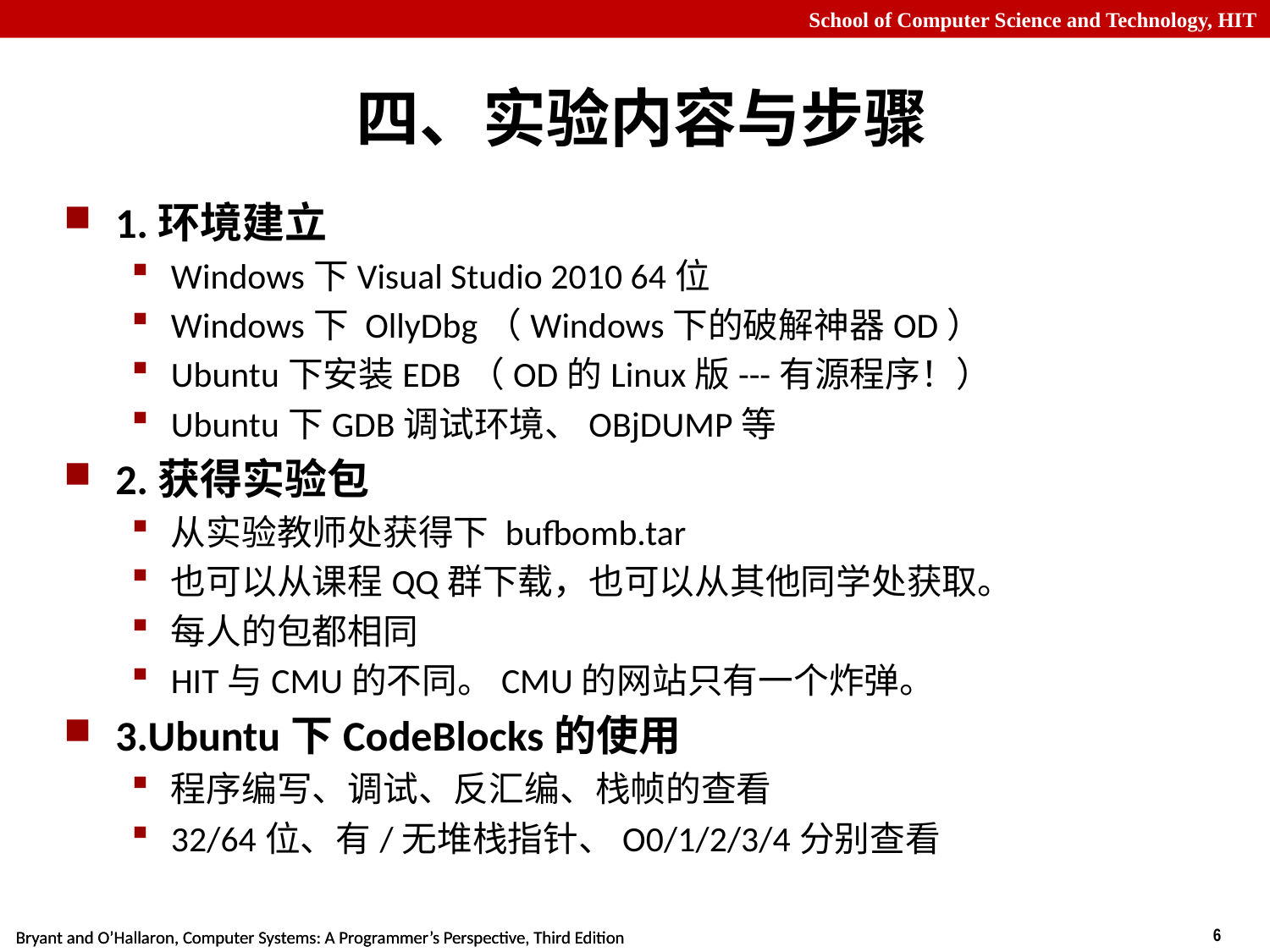

# 四、实验内容与步骤
1.环境建立
Windows下Visual Studio 2010 64位
Windows下 OllyDbg（Windows下的破解神器OD）
Ubuntu下安装EDB（OD的Linux版---有源程序！）
Ubuntu下GDB调试环境、OBjDUMP等
2.获得实验包
从实验教师处获得下 bufbomb.tar
也可以从课程QQ群下载，也可以从其他同学处获取。
每人的包都相同
HIT与CMU的不同。CMU的网站只有一个炸弹。
3.Ubuntu下CodeBlocks的使用
程序编写、调试、反汇编、栈帧的查看
32/64位、有/无堆栈指针、O0/1/2/3/4分别查看